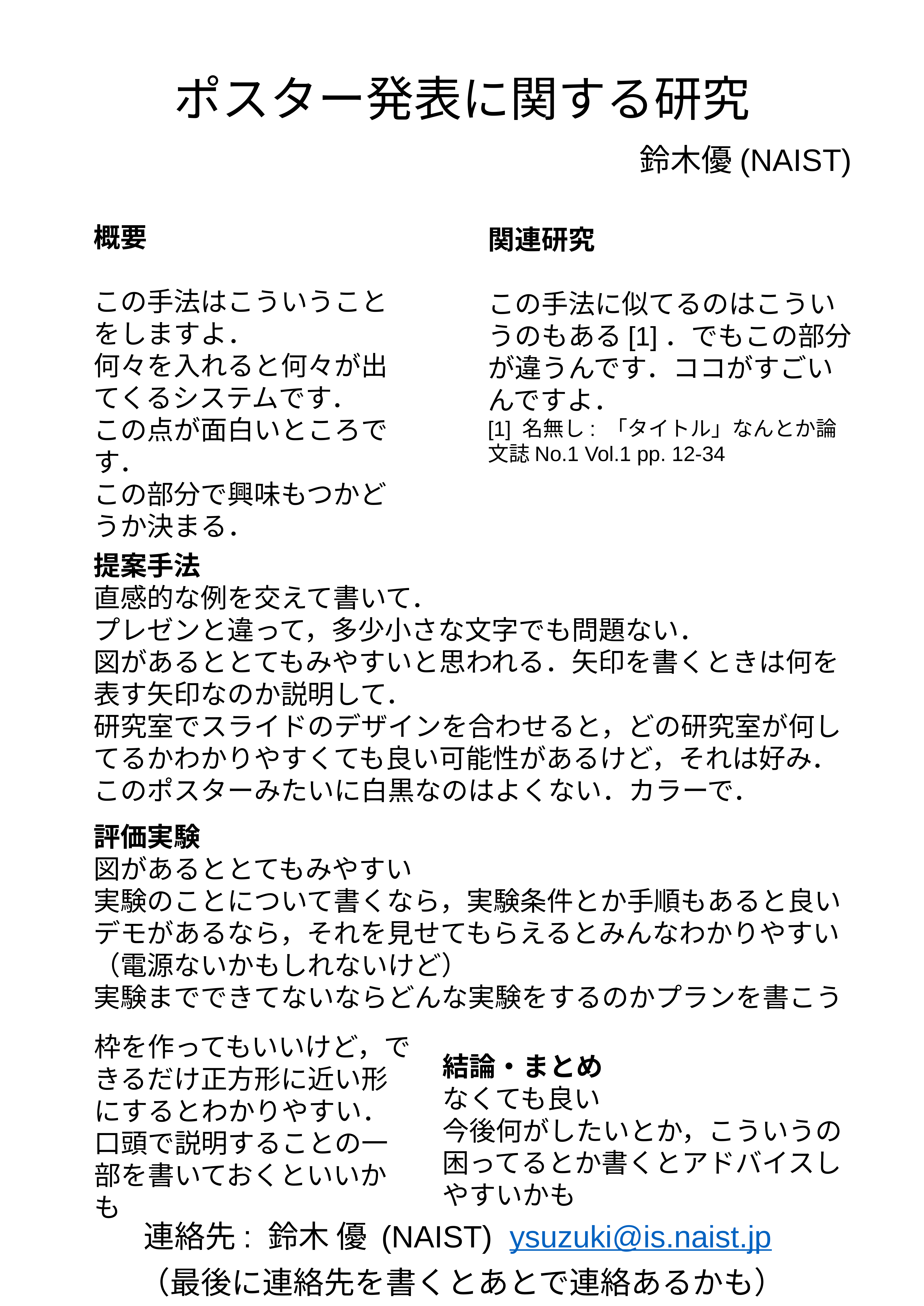

# ポスター発表に関する研究
鈴木優(NAIST)
概要

この手法はこういうことをしますよ．
何々を入れると何々が出てくるシステムです．
この点が面白いところです．
この部分で興味もつかどうか決まる．
関連研究

この手法に似てるのはこういうのもある[1]．でもこの部分が違うんです．ココがすごいんですよ．
[1] 名無し: 「タイトル」なんとか論文誌No.1 Vol.1 pp. 12-34
提案手法
直感的な例を交えて書いて．
プレゼンと違って，多少小さな文字でも問題ない．
図があるととてもみやすいと思われる．矢印を書くときは何を表す矢印なのか説明して．
研究室でスライドのデザインを合わせると，どの研究室が何してるかわかりやすくても良い可能性があるけど，それは好み．
このポスターみたいに白黒なのはよくない．カラーで．
評価実験
図があるととてもみやすい
実験のことについて書くなら，実験条件とか手順もあると良い
デモがあるなら，それを見せてもらえるとみんなわかりやすい（電源ないかもしれないけど）
実験までできてないならどんな実験をするのかプランを書こう
枠を作ってもいいけど，できるだけ正方形に近い形にするとわかりやすい．
口頭で説明することの一部を書いておくといいかも
結論・まとめ
なくても良い
今後何がしたいとか，こういうの困ってるとか書くとアドバイスしやすいかも
連絡先: 鈴木 優 (NAIST)  ysuzuki@is.naist.jp
（最後に連絡先を書くとあとで連絡あるかも）